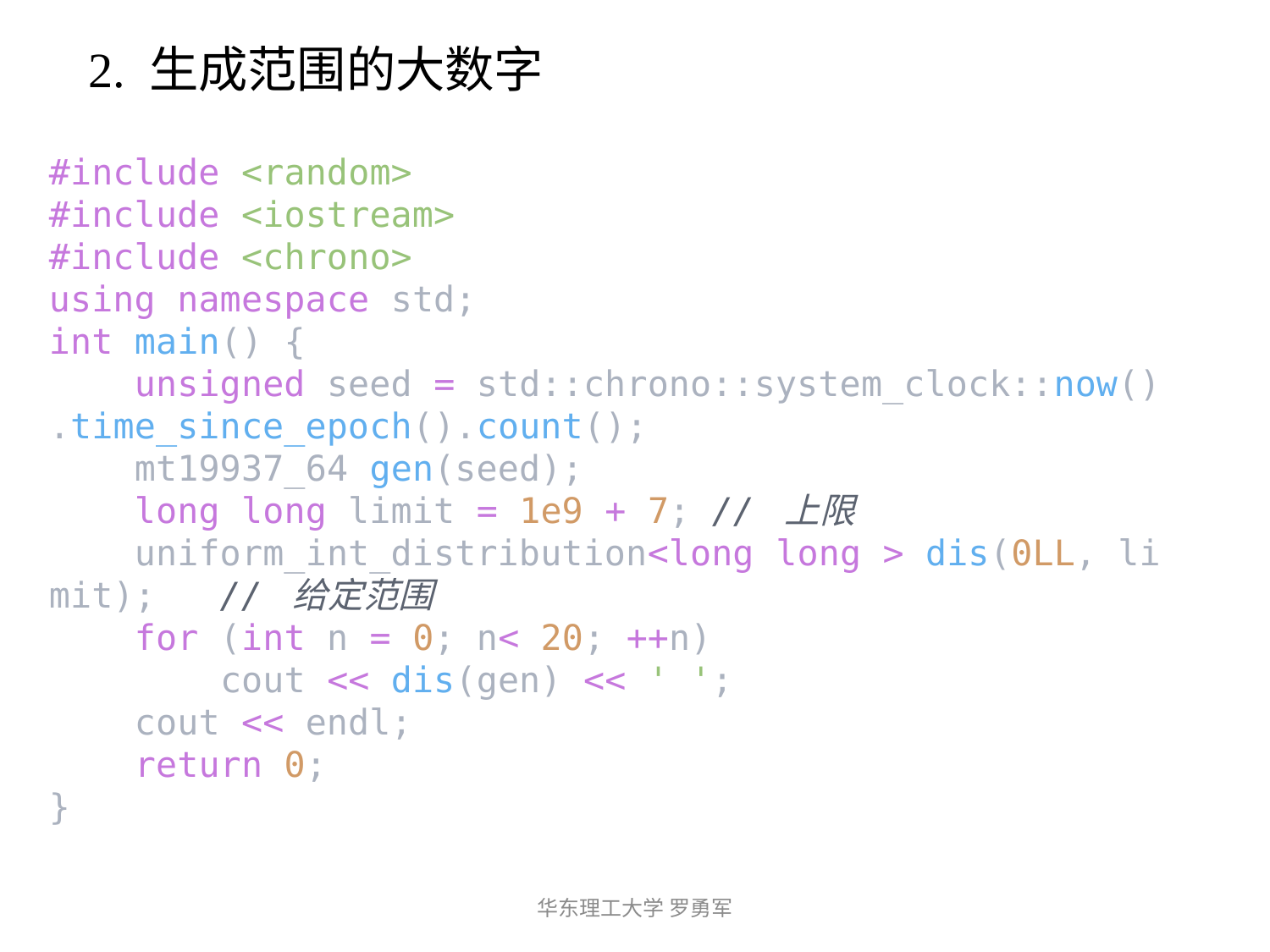

2. 生成范围的大数字
#include <random>
#include <iostream>
#include <chrono>
using namespace std;
int main() {
    unsigned seed = std::chrono::system_clock::now().time_since_epoch().count();
    mt19937_64 gen(seed);
    long long limit = 1e9 + 7; // 上限
    uniform_int_distribution<long long > dis(0LL, limit);   // 给定范围
    for (int n = 0; n< 20; ++n)
        cout << dis(gen) << ' ';
    cout << endl;
    return 0;
}
华东理工大学 罗勇军